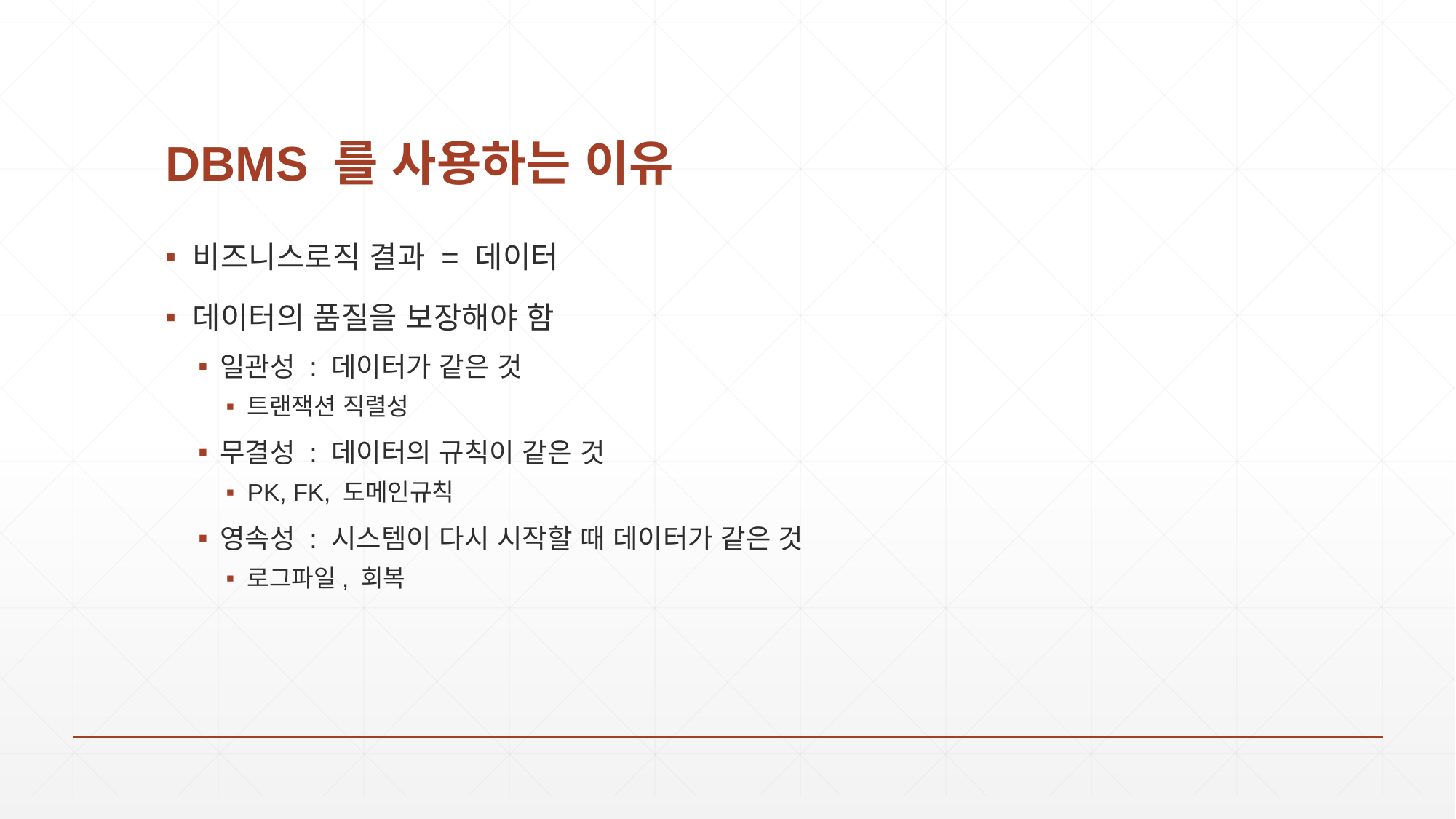

# DBMS 를 사용하는 이유
비즈니스로직 결과 = 데이터
데이터의 품질을 보장해야 함
일관성 : 데이터가 같은 것
트랜잭션 직렬성
무결성 : 데이터의 규칙이 같은 것
PK, FK, 도메인규칙
영속성 : 시스템이 다시 시작할 때 데이터가 같은 것
로그파일, 회복